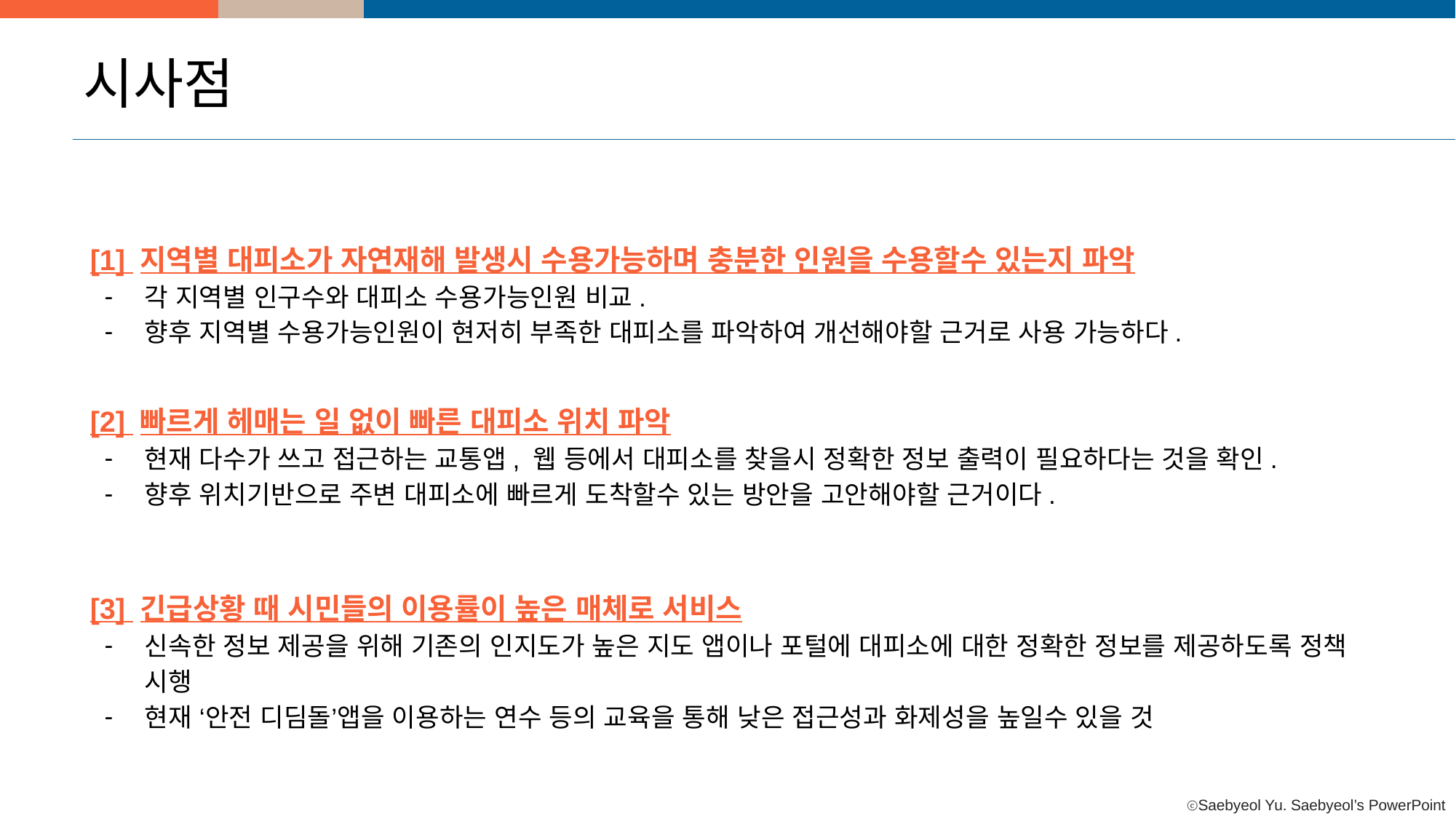

시사점
[1] 지역별 대피소가 자연재해 발생시 수용가능하며 충분한 인원을 수용할수 있는지 파악
각 지역별 인구수와 대피소 수용가능인원 비교.
향후 지역별 수용가능인원이 현저히 부족한 대피소를 파악하여 개선해야할 근거로 사용 가능하다.
[2] 빠르게 헤매는 일 없이 빠른 대피소 위치 파악
현재 다수가 쓰고 접근하는 교통앱, 웹 등에서 대피소를 찾을시 정확한 정보 출력이 필요하다는 것을 확인.
향후 위치기반으로 주변 대피소에 빠르게 도착할수 있는 방안을 고안해야할 근거이다.
[3] 긴급상황 때 시민들의 이용률이 높은 매체로 서비스
신속한 정보 제공을 위해 기존의 인지도가 높은 지도 앱이나 포털에 대피소에 대한 정확한 정보를 제공하도록 정책 시행
현재 ‘안전 디딤돌’앱을 이용하는 연수 등의 교육을 통해 낮은 접근성과 화제성을 높일수 있을 것